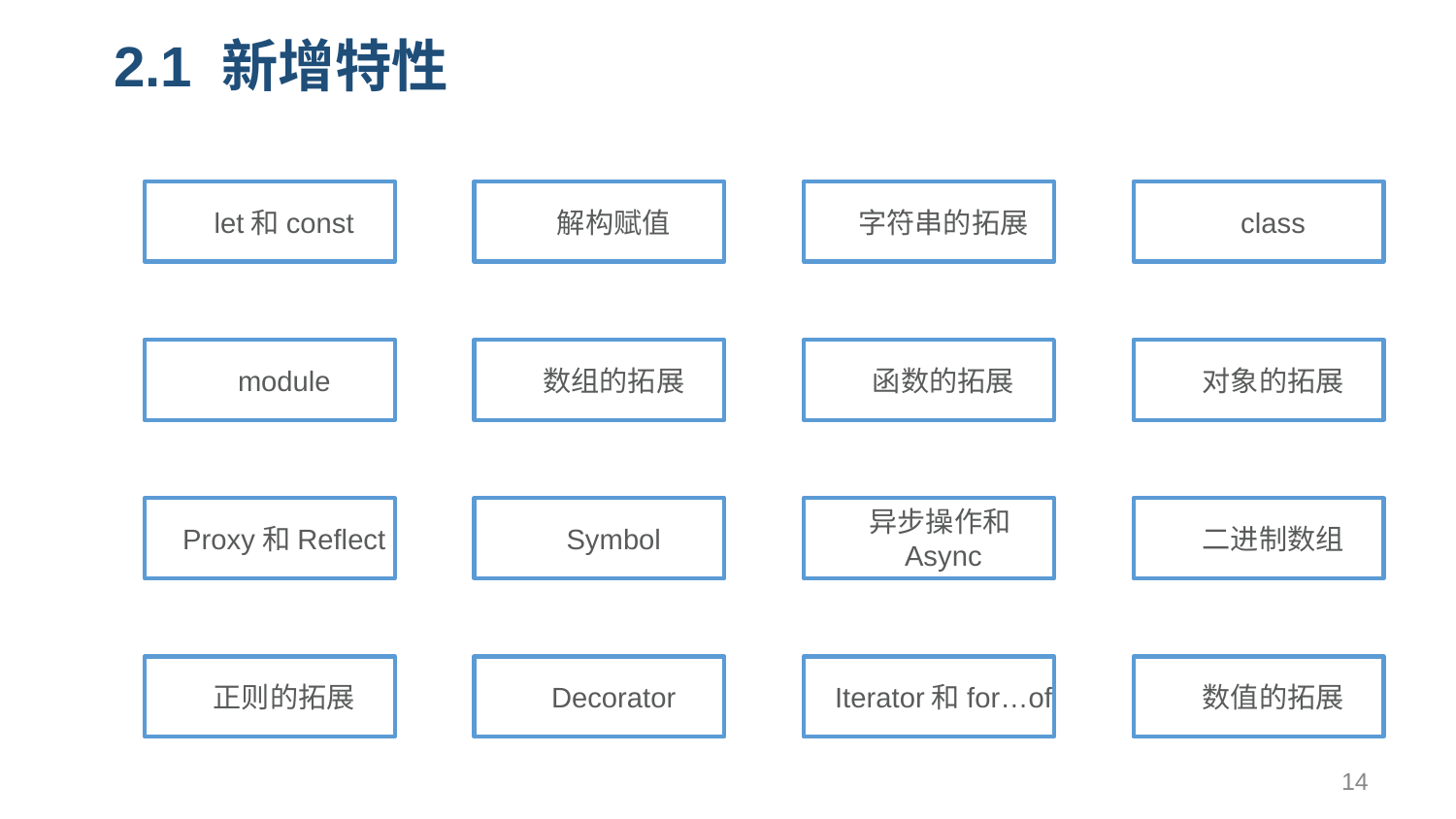

# 2.1 新增特性
let和const
解构赋值
字符串的拓展
class
module
数组的拓展
函数的拓展
对象的拓展
Proxy和Reflect
Symbol
异步操作和Async
二进制数组
正则的拓展
Decorator
Iterator和for…of
数值的拓展
14